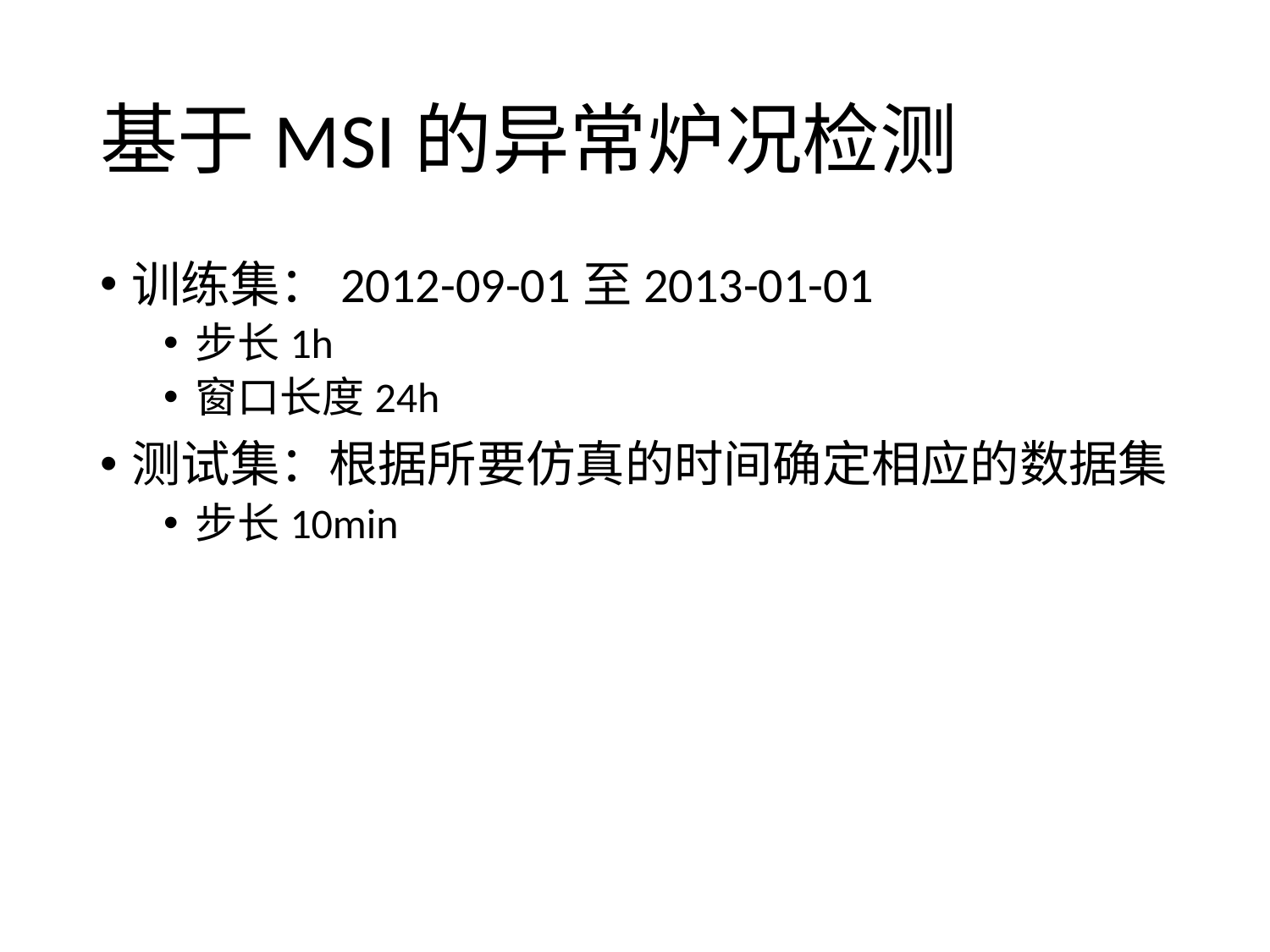

# 基于MSI的异常炉况检测
训练集：2012-09-01至2013-01-01
步长1h
窗口长度24h
测试集：根据所要仿真的时间确定相应的数据集
步长10min